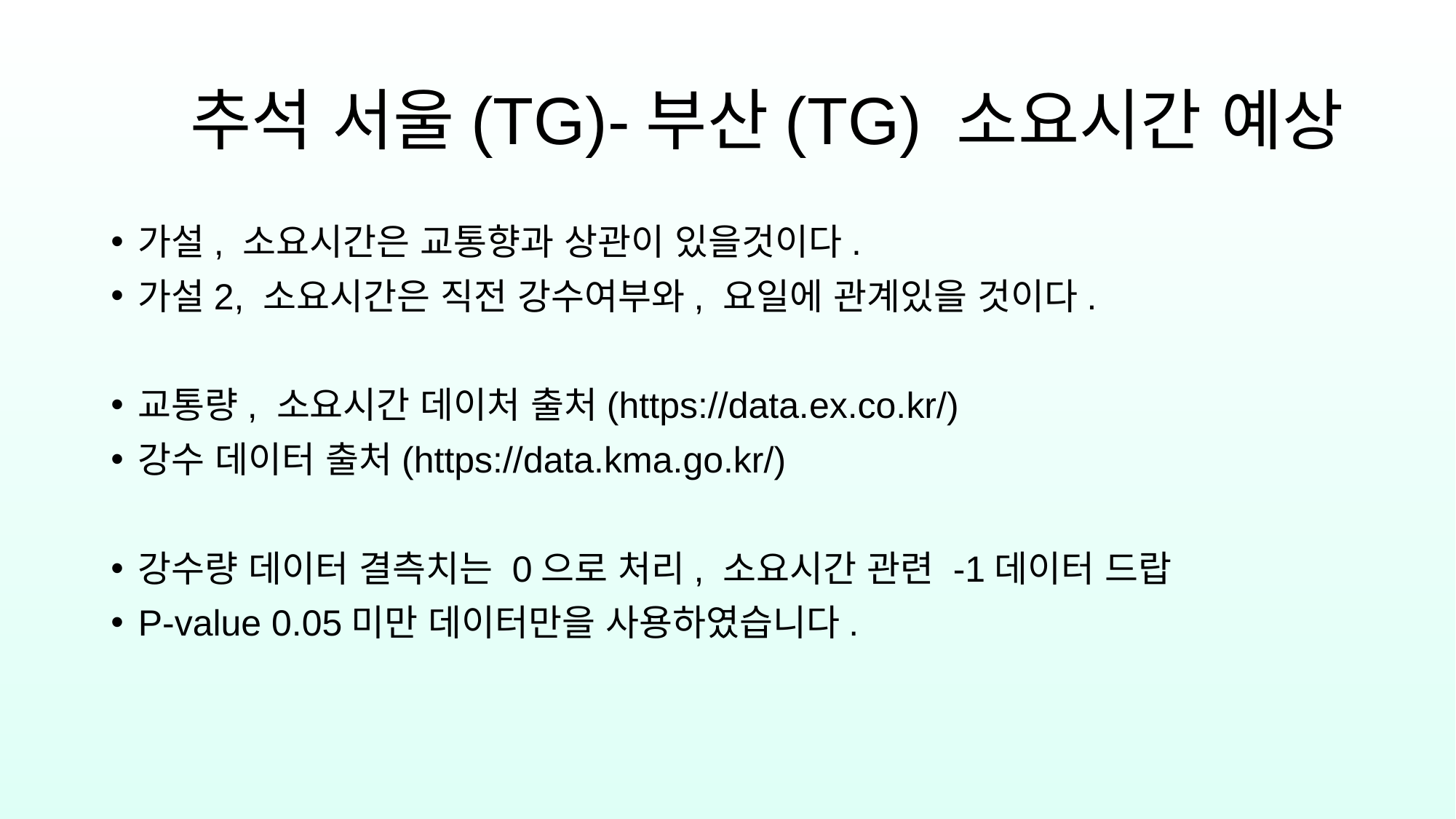

# 추석 서울(TG)-부산(TG) 소요시간 예상
가설, 소요시간은 교통향과 상관이 있을것이다.
가설2, 소요시간은 직전 강수여부와, 요일에 관계있을 것이다.

교통량, 소요시간 데이처 출처(https://data.ex.co.kr/)
강수 데이터 출처(https://data.kma.go.kr/)

강수량 데이터 결측치는 0으로 처리, 소요시간 관련 -1데이터 드랍
P-value 0.05미만 데이터만을 사용하였습니다.